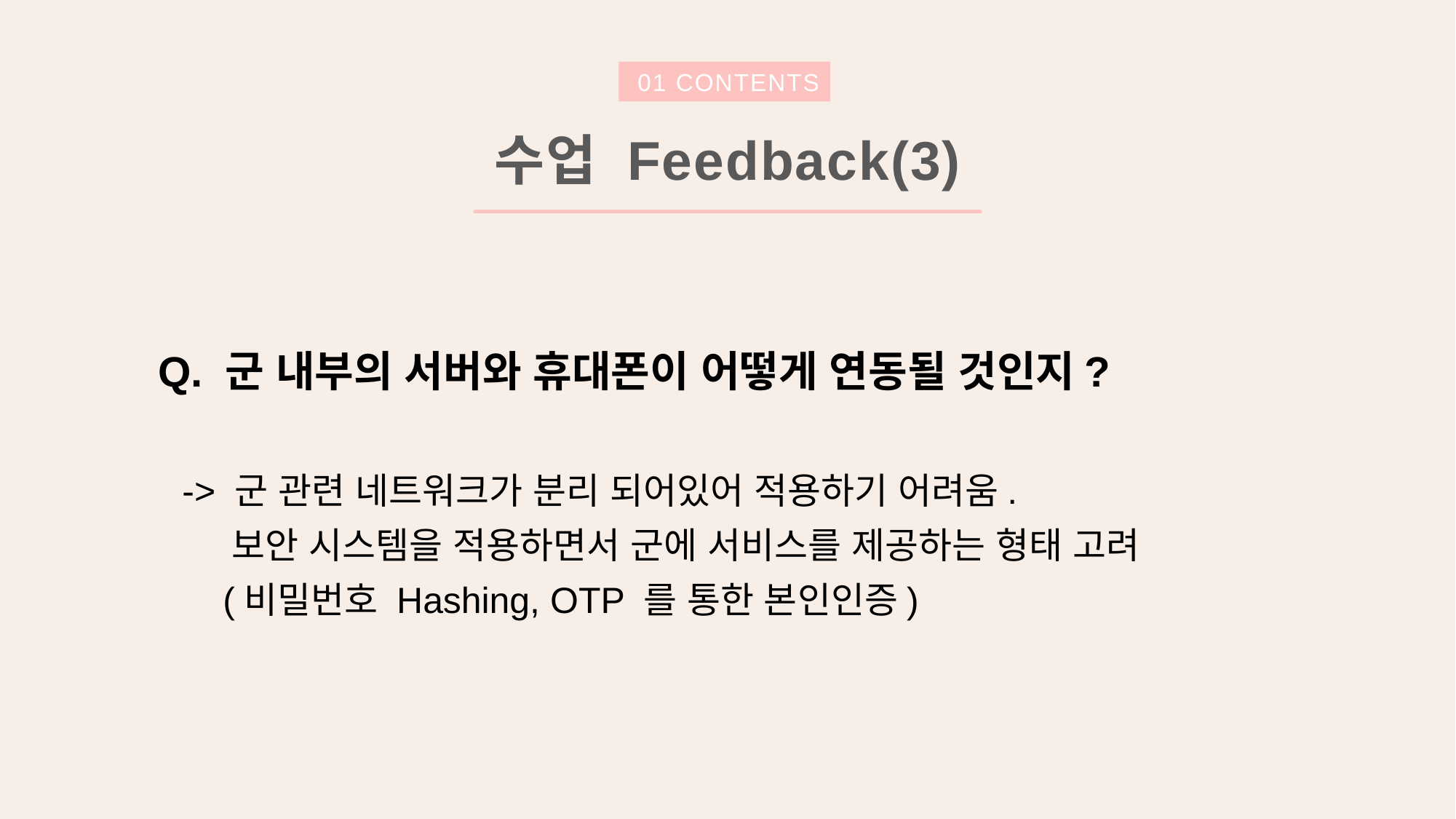

01 CONTENTS
수업 Feedback(3)

    Q. 군 내부의 서버와 휴대폰이 어떻게 연동될 것인지?

       -> 군 관련 네트워크가 분리 되어있어 적용하기 어려움.
           보안 시스템을 적용하면서 군에 서비스를 제공하는 형태 고려
           (비밀번호 Hashing, OTP 를 통한 본인인증)